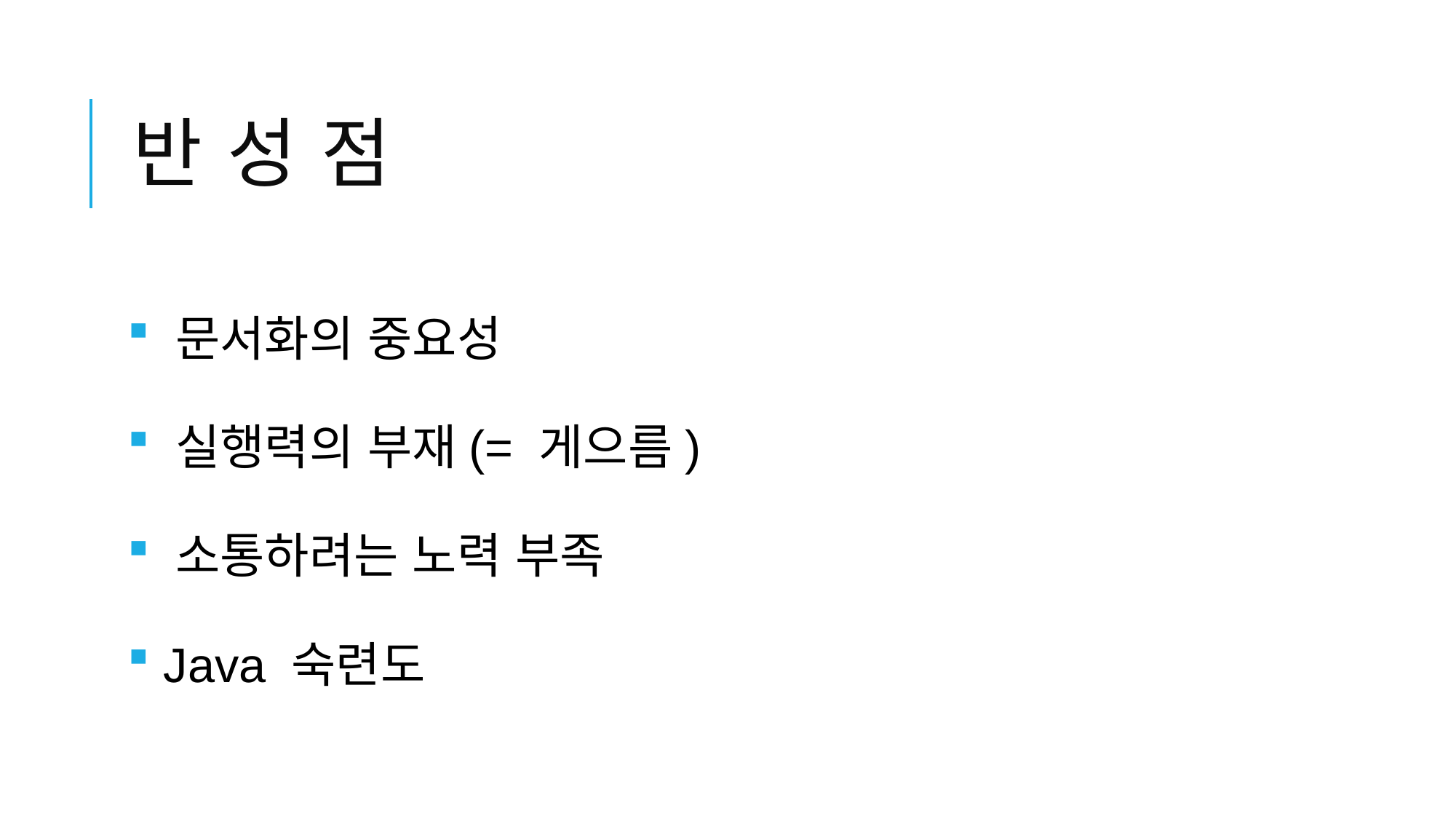

# 반 성 점
 문서화의 중요성
 실행력의 부재(= 게으름)
 소통하려는 노력 부족
 Java 숙련도